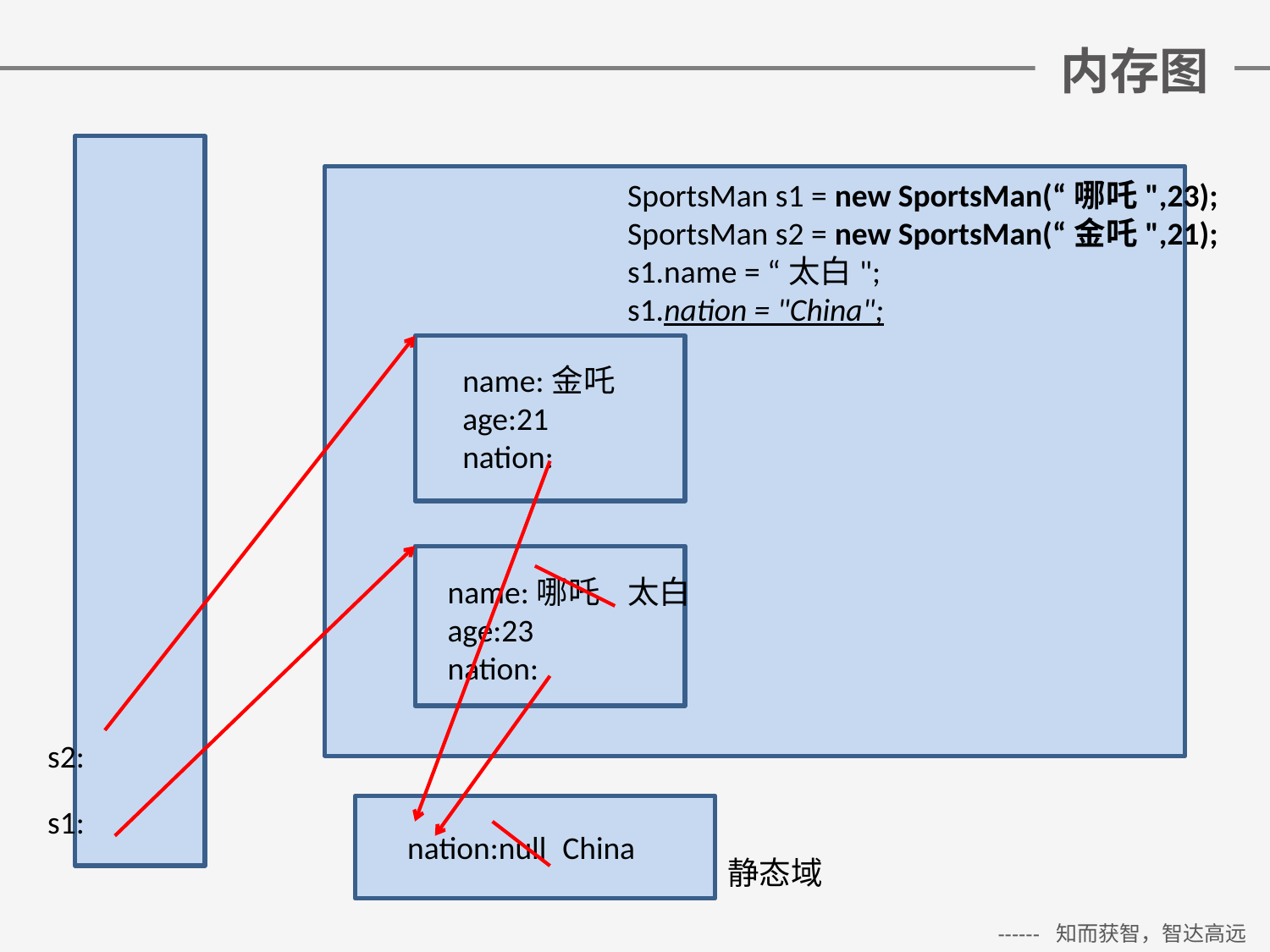

# 内存图

SportsMan s1 = new SportsMan(“哪吒",23);
SportsMan s2 = new SportsMan(“金吒",21);
s1.name = “太白";
s1.nation = "China";

name:金吒
age:21
nation:

name:哪吒
age:23
nation:
太白
s2:
s1:

nation:null
China
静态域